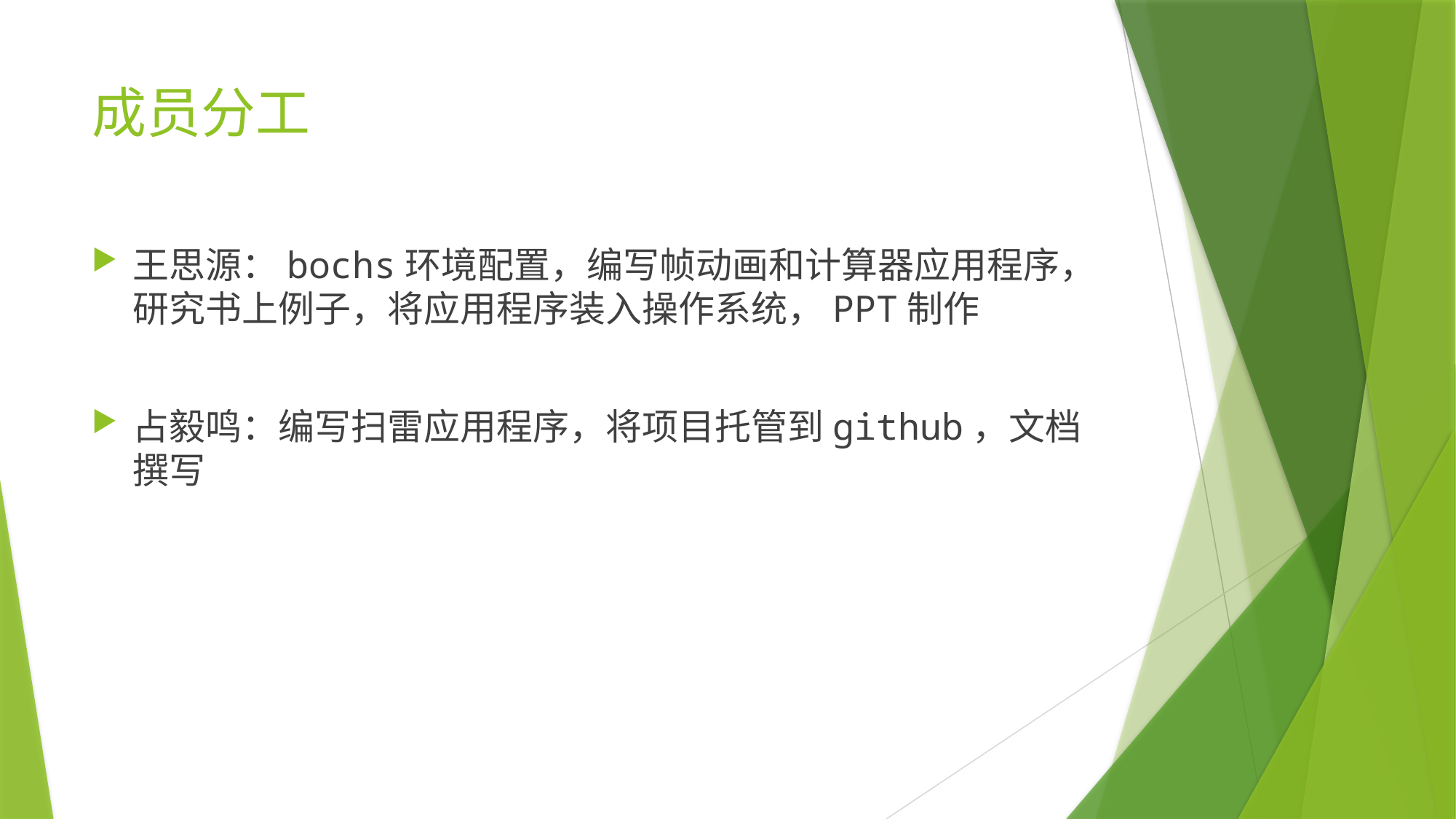

# 成员分工

王思源：bochs环境配置，编写帧动画和计算器应用程序，研究书上例子，将应用程序装入操作系统，PPT制作

占毅鸣：编写扫雷应用程序，将项目托管到github，文档撰写